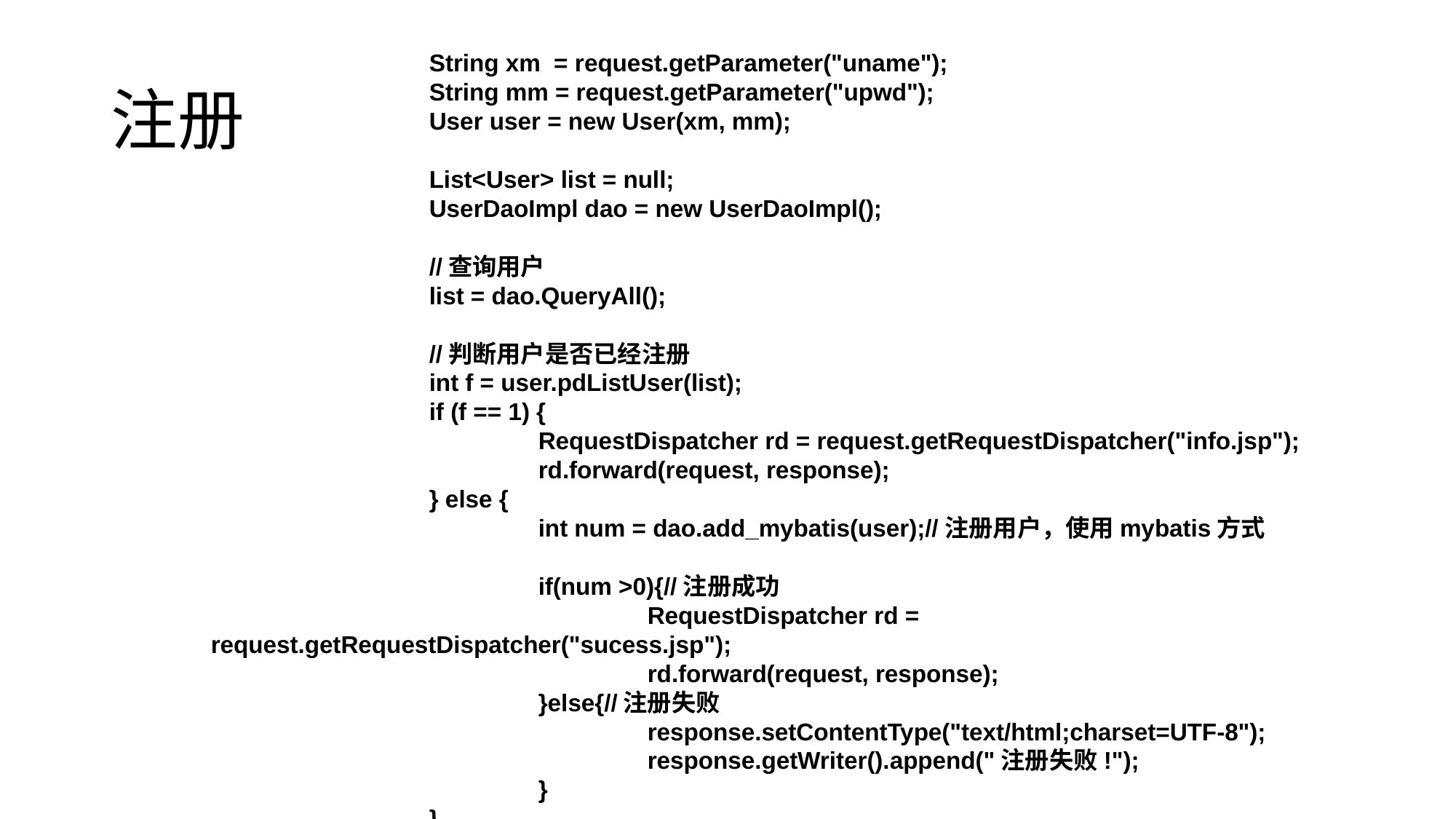

String xm  = request.getParameter("uname");
		String mm = request.getParameter("upwd");
		User user = new User(xm, mm);

		List<User> list = null;
		UserDaoImpl dao = new UserDaoImpl();

		//查询用户
		list = dao.QueryAll();

		//判断用户是否已经注册
		int f = user.pdListUser(list);
		if (f == 1) {
			RequestDispatcher rd = request.getRequestDispatcher("info.jsp");
			rd.forward(request, response);
		} else {
			int num = dao.add_mybatis(user);//注册用户，使用mybatis方式

			if(num >0){//注册成功
				RequestDispatcher rd = request.getRequestDispatcher("sucess.jsp");
				rd.forward(request, response);
			}else{//注册失败
				response.setContentType("text/html;charset=UTF-8");
				response.getWriter().append("注册失败!");
			}
		}
# 注册